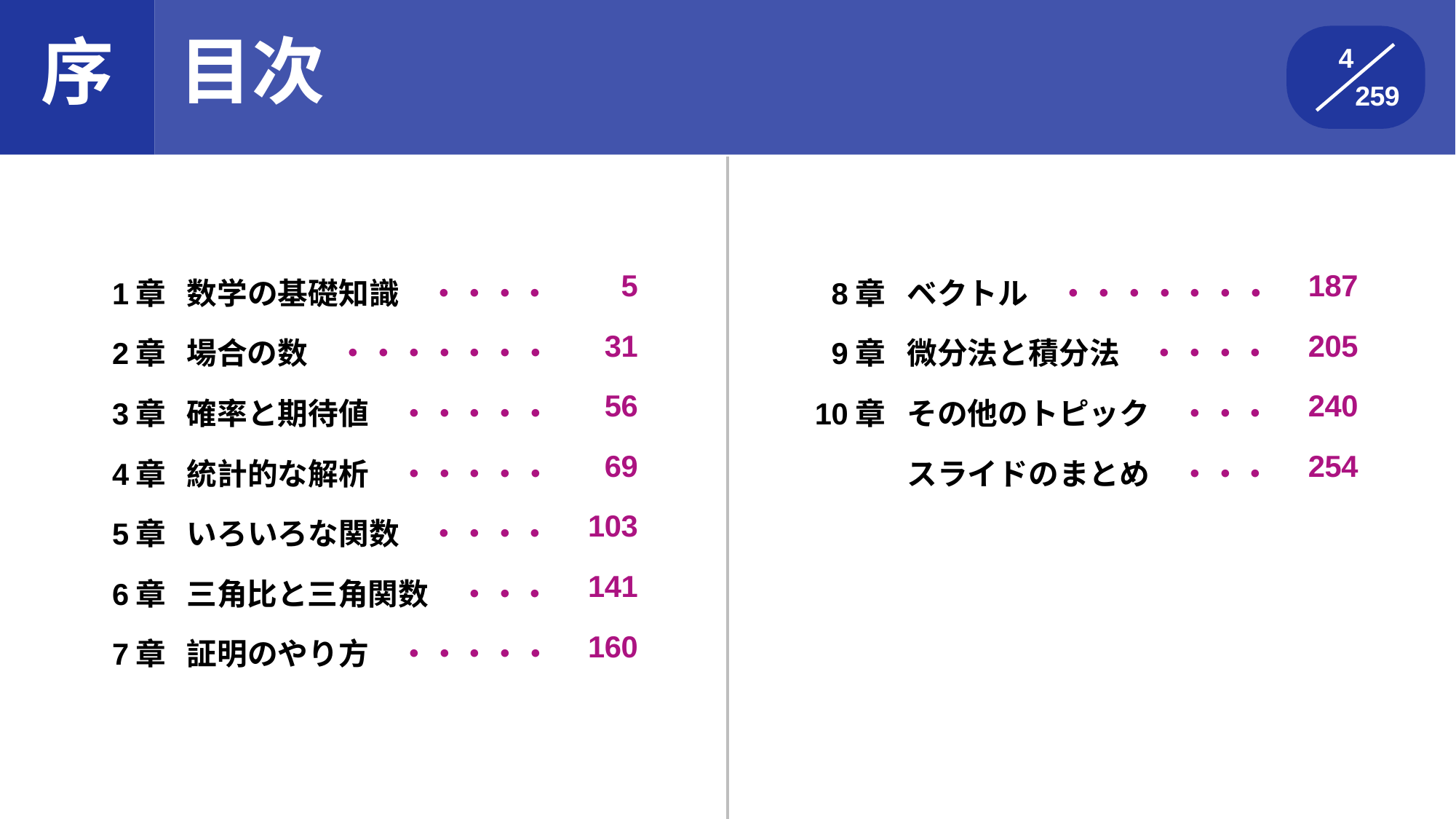

目次
序
4
259

| 1章 | 数学の基礎知識 ・・・・ | 5 |
| --- | --- | --- |
| 2章 | 場合の数 ・・・・・・・ | 31 |
| 3章 | 確率と期待値 ・・・・・ | 56 |
| 4章 | 統計的な解析 ・・・・・ | 69 |
| 5章 | いろいろな関数 ・・・・ | 103 |
| 6章 | 三角比と三角関数 ・・・ | 141 |
| 7章 | 証明のやり方 ・・・・・ | 160 |
| 8章 | ベクトル ・・・・・・・ | 187 |
| --- | --- | --- |
| 9章 | 微分法と積分法 ・・・・ | 205 |
| 10章 | その他のトピック ・・・ | 240 |
|  | スライドのまとめ ・・・ | 254 |